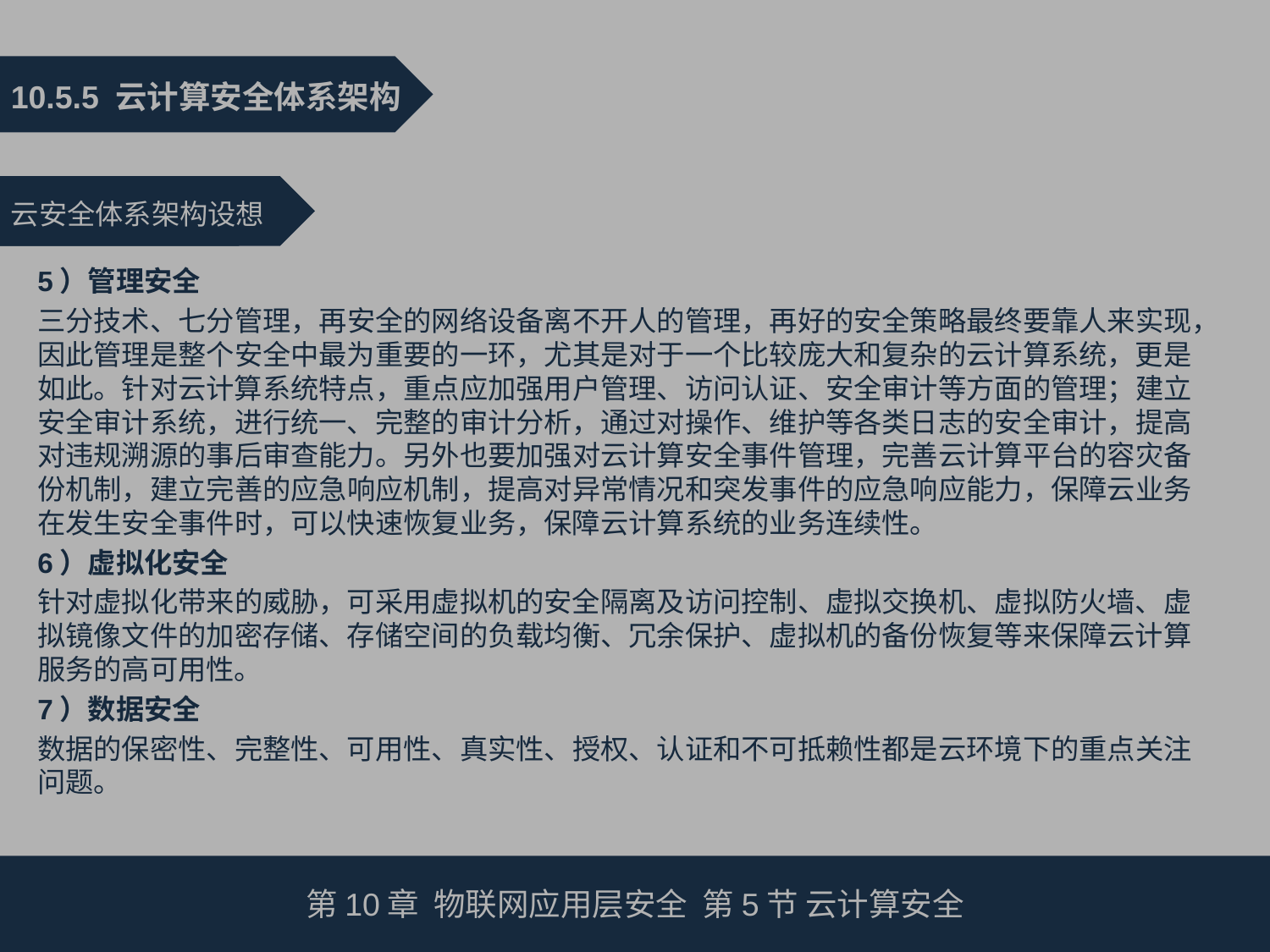

10.5.5 云计算安全体系架构

云安全体系架构设想
5）管理安全
三分技术、七分管理，再安全的网络设备离不开人的管理，再好的安全策略最终要靠人来实现，因此管理是整个安全中最为重要的一环，尤其是对于一个比较庞大和复杂的云计算系统，更是如此。针对云计算系统特点，重点应加强用户管理、访问认证、安全审计等方面的管理；建立安全审计系统，进行统一、完整的审计分析，通过对操作、维护等各类日志的安全审计，提高对违规溯源的事后审查能力。另外也要加强对云计算安全事件管理，完善云计算平台的容灾备份机制，建立完善的应急响应机制，提高对异常情况和突发事件的应急响应能力，保障云业务在发生安全事件时，可以快速恢复业务，保障云计算系统的业务连续性。
6）虚拟化安全
针对虚拟化带来的威胁，可采用虚拟机的安全隔离及访问控制、虚拟交换机、虚拟防火墙、虚拟镜像文件的加密存储、存储空间的负载均衡、冗余保护、虚拟机的备份恢复等来保障云计算服务的高可用性。
7）数据安全
数据的保密性、完整性、可用性、真实性、授权、认证和不可抵赖性都是云环境下的重点关注问题。